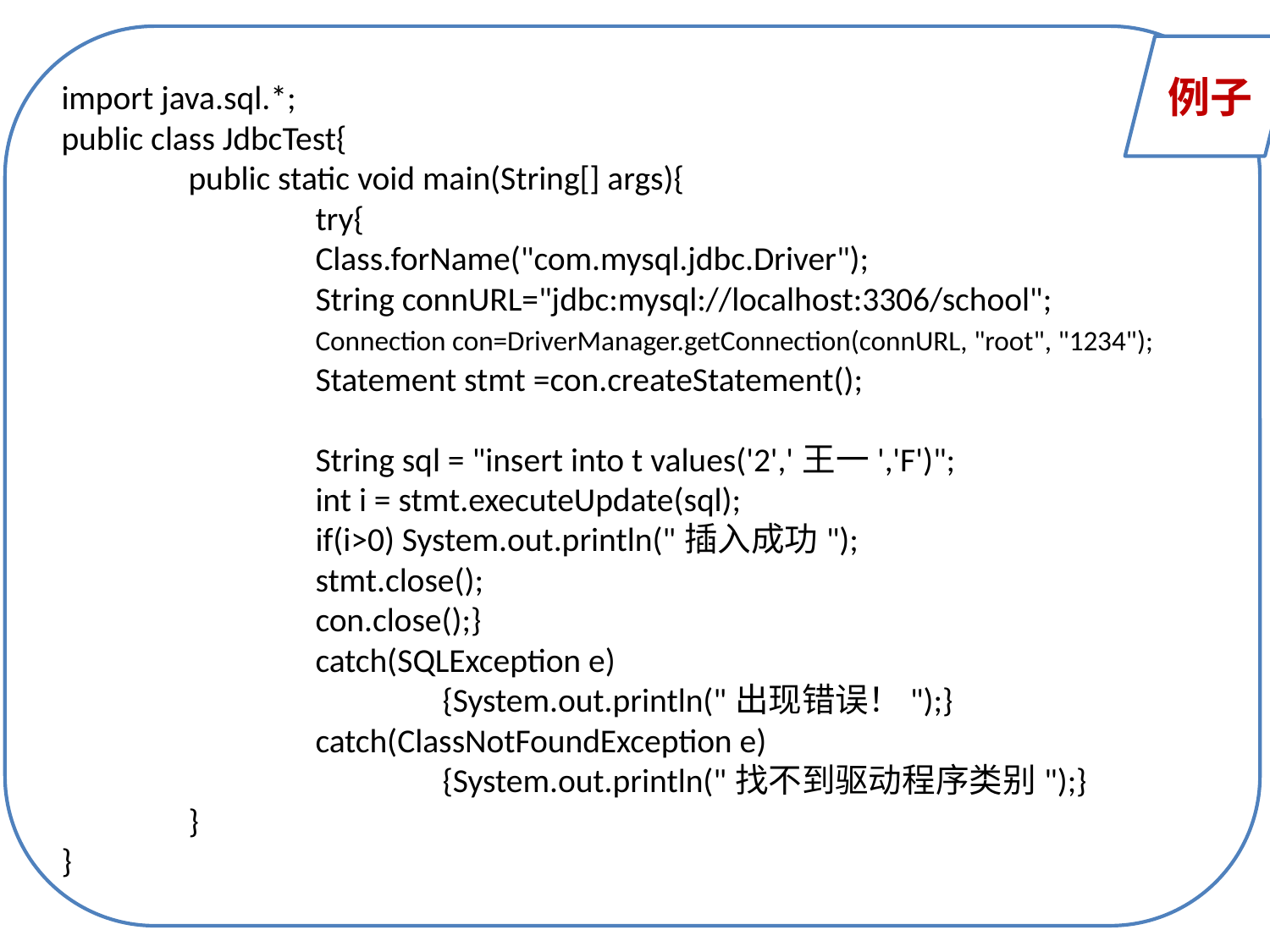

import java.sql.*;
public class JdbcTest{
	public static void main(String[] args){
		try{
		Class.forName("com.mysql.jdbc.Driver");
		String connURL="jdbc:mysql://localhost:3306/school";
		Connection con=DriverManager.getConnection(connURL, "root", "1234");
		Statement stmt =con.createStatement();

		String sql = "insert into t values('2','王一','F')";
		int i = stmt.executeUpdate(sql);
		if(i>0) System.out.println("插入成功");
		stmt.close();
		con.close();}
		catch(SQLException e)
			{System.out.println("出现错误！");}
		catch(ClassNotFoundException e)
			{System.out.println("找不到驱动程序类别");}
	}
}
例子